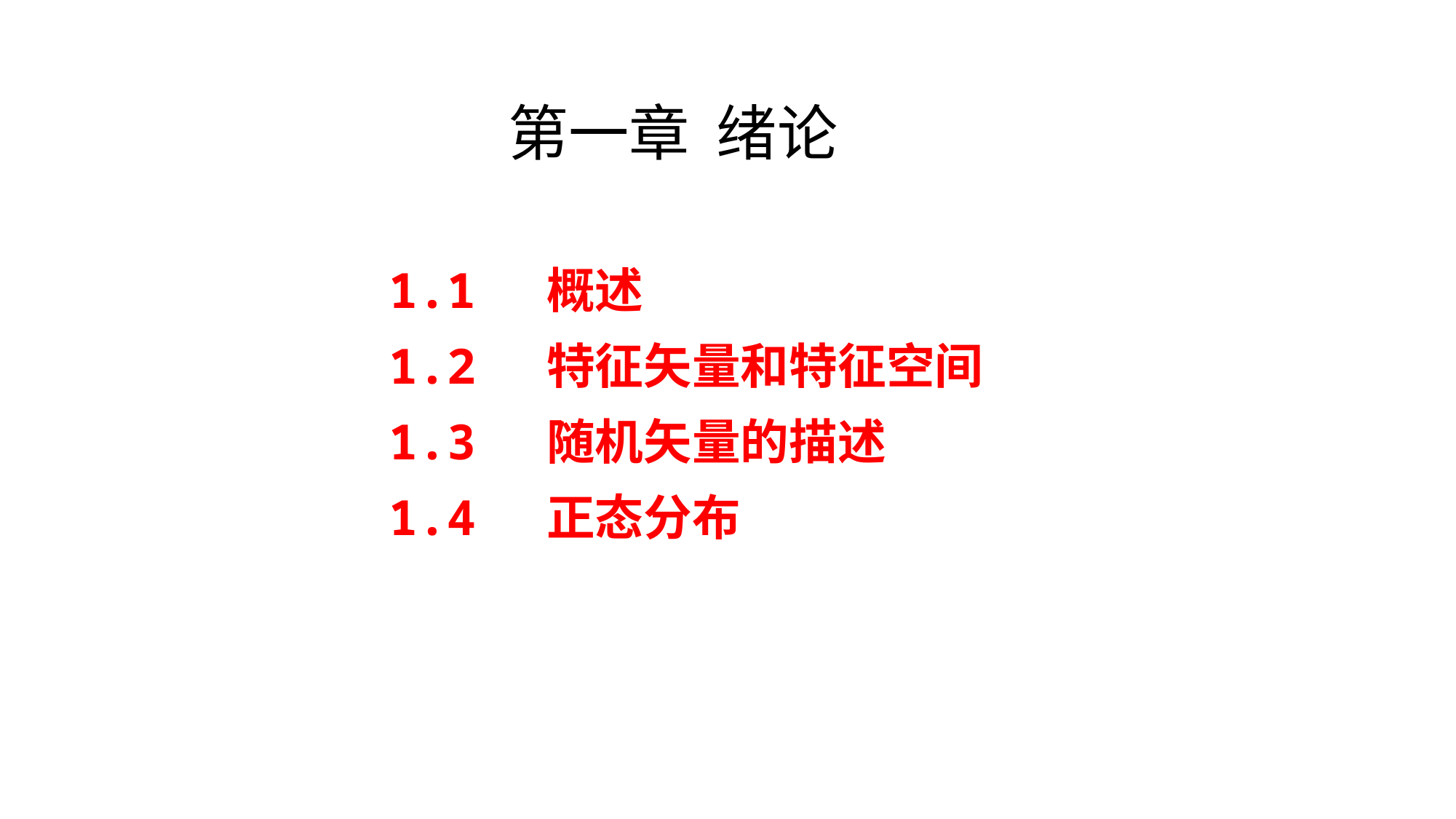

第一章  绪论
1.1  概述
1.2  特征矢量和特征空间
1.3  随机矢量的描述
1.4  正态分布

5